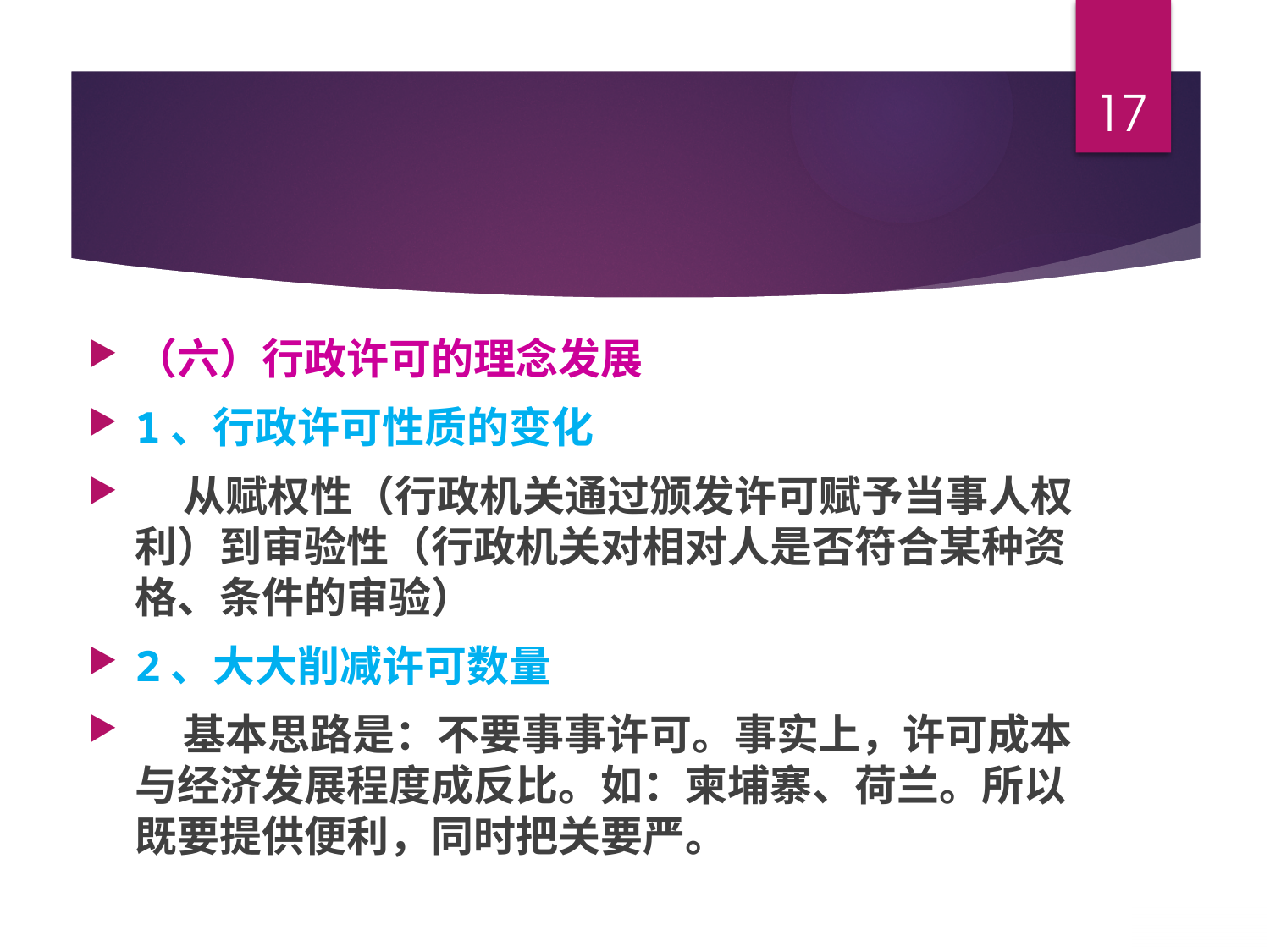

17
#
（六）行政许可的理念发展
1、行政许可性质的变化
    从赋权性（行政机关通过颁发许可赋予当事人权利）到审验性（行政机关对相对人是否符合某种资格、条件的审验）
2、大大削减许可数量
    基本思路是：不要事事许可。事实上，许可成本与经济发展程度成反比。如：柬埔寨、荷兰。所以既要提供便利，同时把关要严。